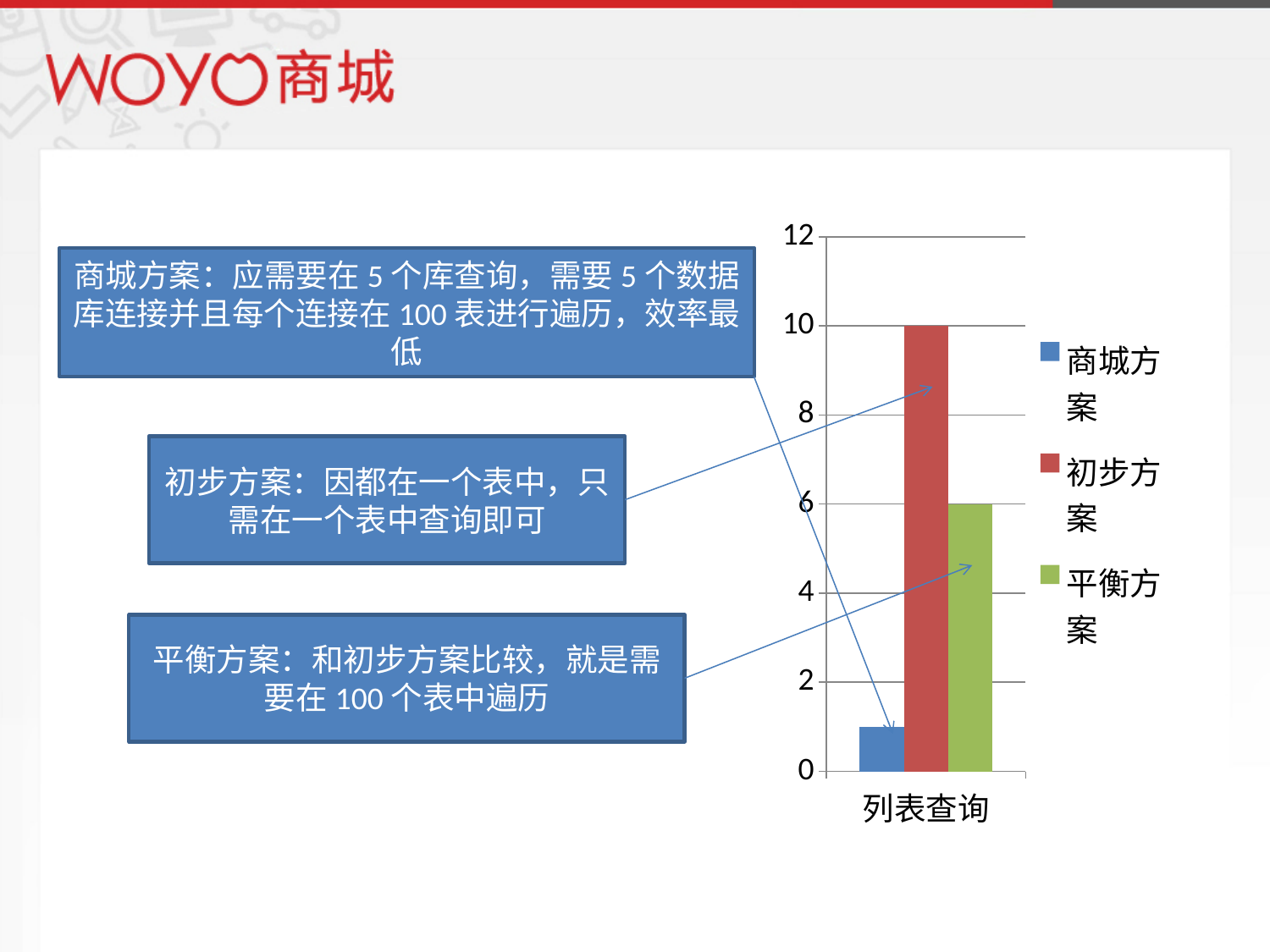

### Chart

| Category | 商城方案 | 初步方案 | 平衡方案 |
|---|---|---|---|
| 列表查询 | 1.0 | 10.0 | 6.0 |
商城方案：应需要在5个库查询，需要5个数据库连接并且每个连接在100表进行遍历，效率最低
初步方案：因都在一个表中，只需在一个表中查询即可
平衡方案：和初步方案比较，就是需要在100个表中遍历